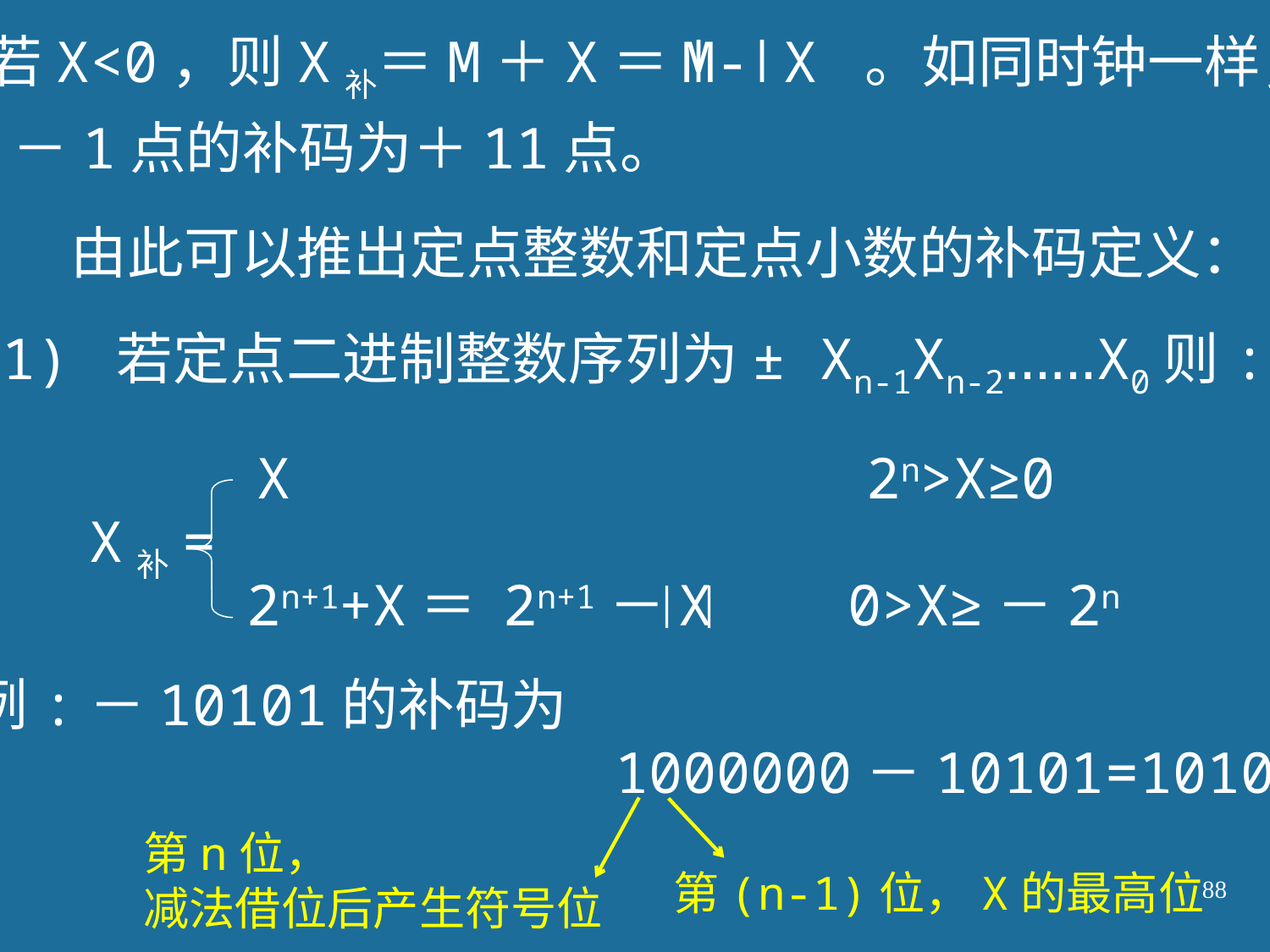

若X<0，则X补＝M＋X＝M- X 。如同时钟一样，

－1点的补码为＋11点。

由此可以推出定点整数和定点小数的补码定义：
(1) 若定点二进制整数序列为± Xn-1Xn-2……X0则:
 X                 2n>X≥0

   X补=
 2n+1+X＝ 2n+1－X    0>X≥－2n

例:－10101的补码为
                   1000000－10101=101011
第n位，
减法借位后产生符号位
第(n-1)位，X的最高位
88